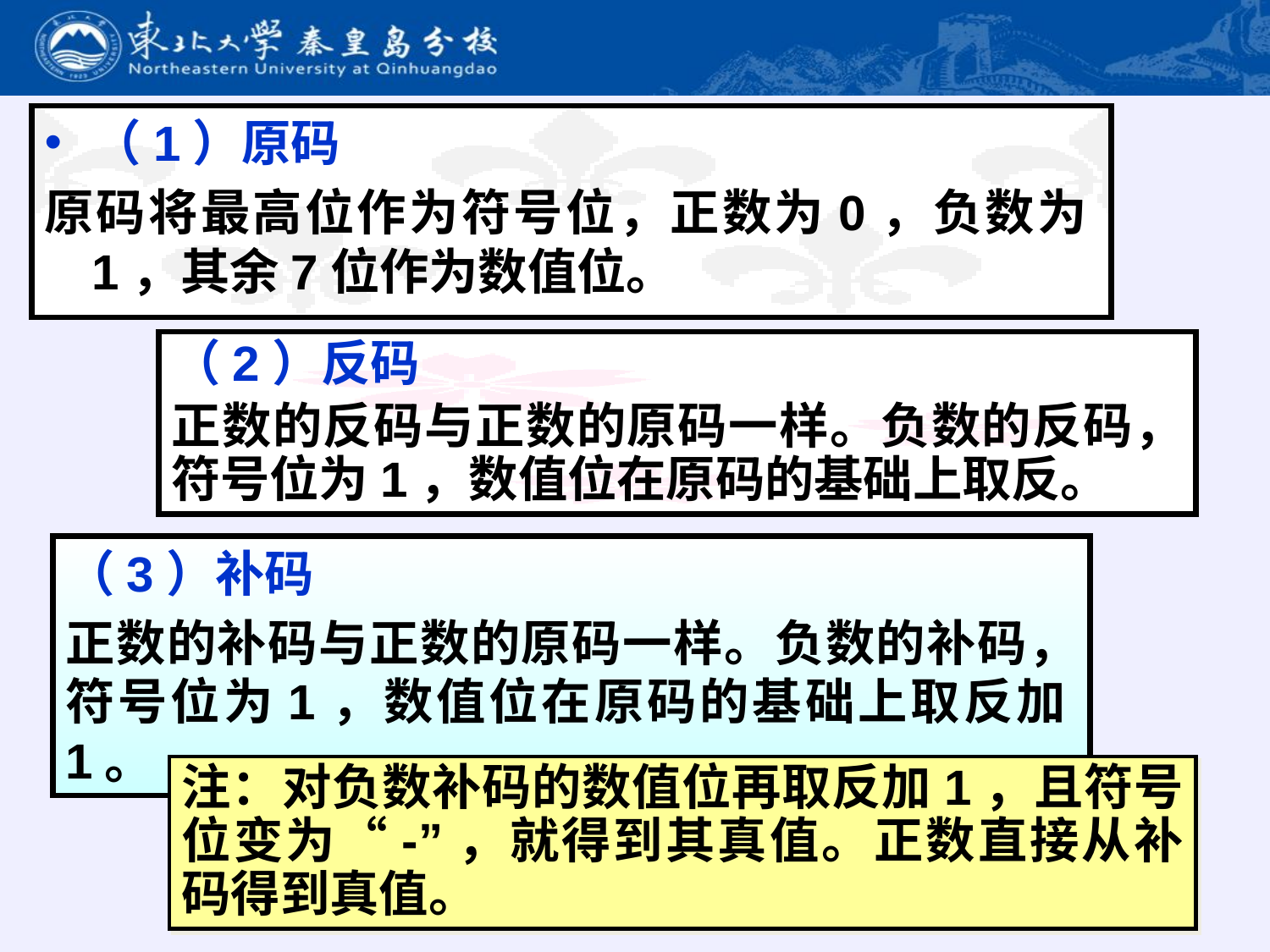

（1）原码
原码将最高位作为符号位，正数为0，负数为1，其余7位作为数值位。
（2）反码
正数的反码与正数的原码一样。负数的反码，符号位为1，数值位在原码的基础上取反。
（3）补码
正数的补码与正数的原码一样。负数的补码，符号位为1，数值位在原码的基础上取反加1。
注：对负数补码的数值位再取反加1，且符号位变为“-”，就得到其真值。正数直接从补码得到真值。